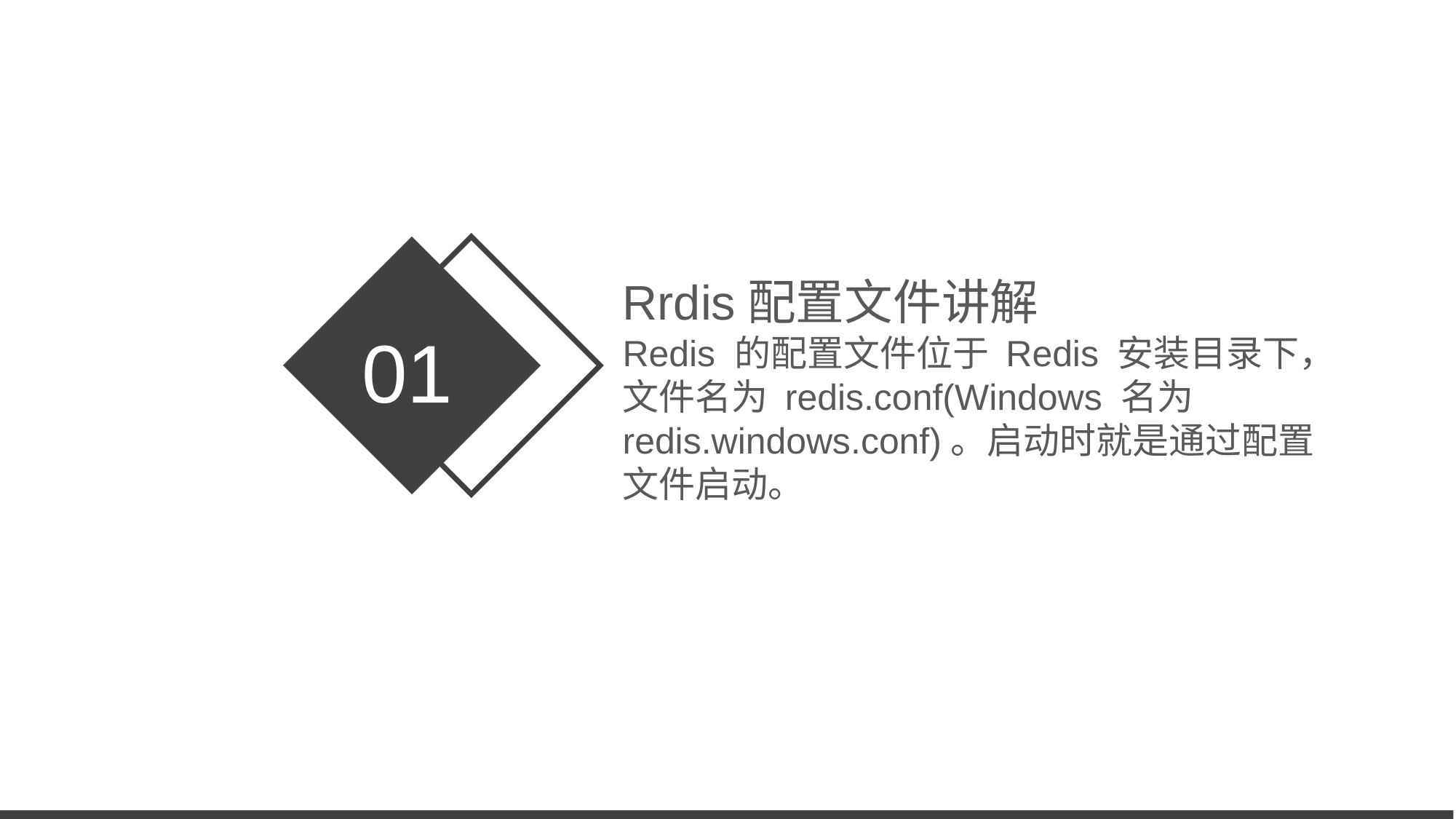

01
Rrdis配置文件讲解
Redis 的配置文件位于 Redis 安装目录下，文件名为 redis.conf(Windows 名为 redis.windows.conf)。启动时就是通过配置文件启动。